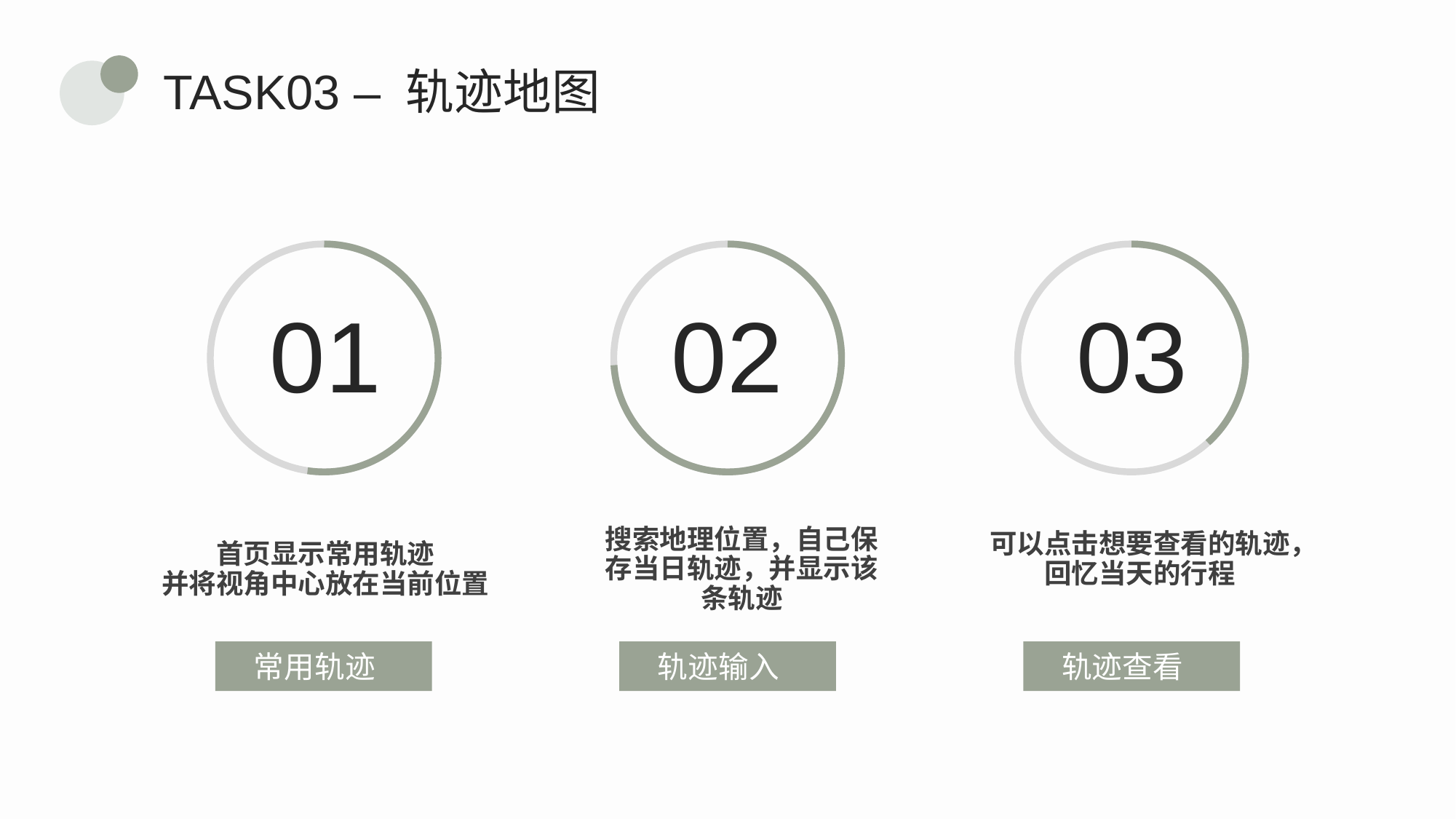

TASK03 – 轨迹地图

01
02
03
搜索地理位置，自己保存当日轨迹，并显示该条轨迹
可以点击想要查看的轨迹，回忆当天的行程
首页显示常用轨迹
并将视角中心放在当前位置

常用轨迹
轨迹输入
轨迹查看